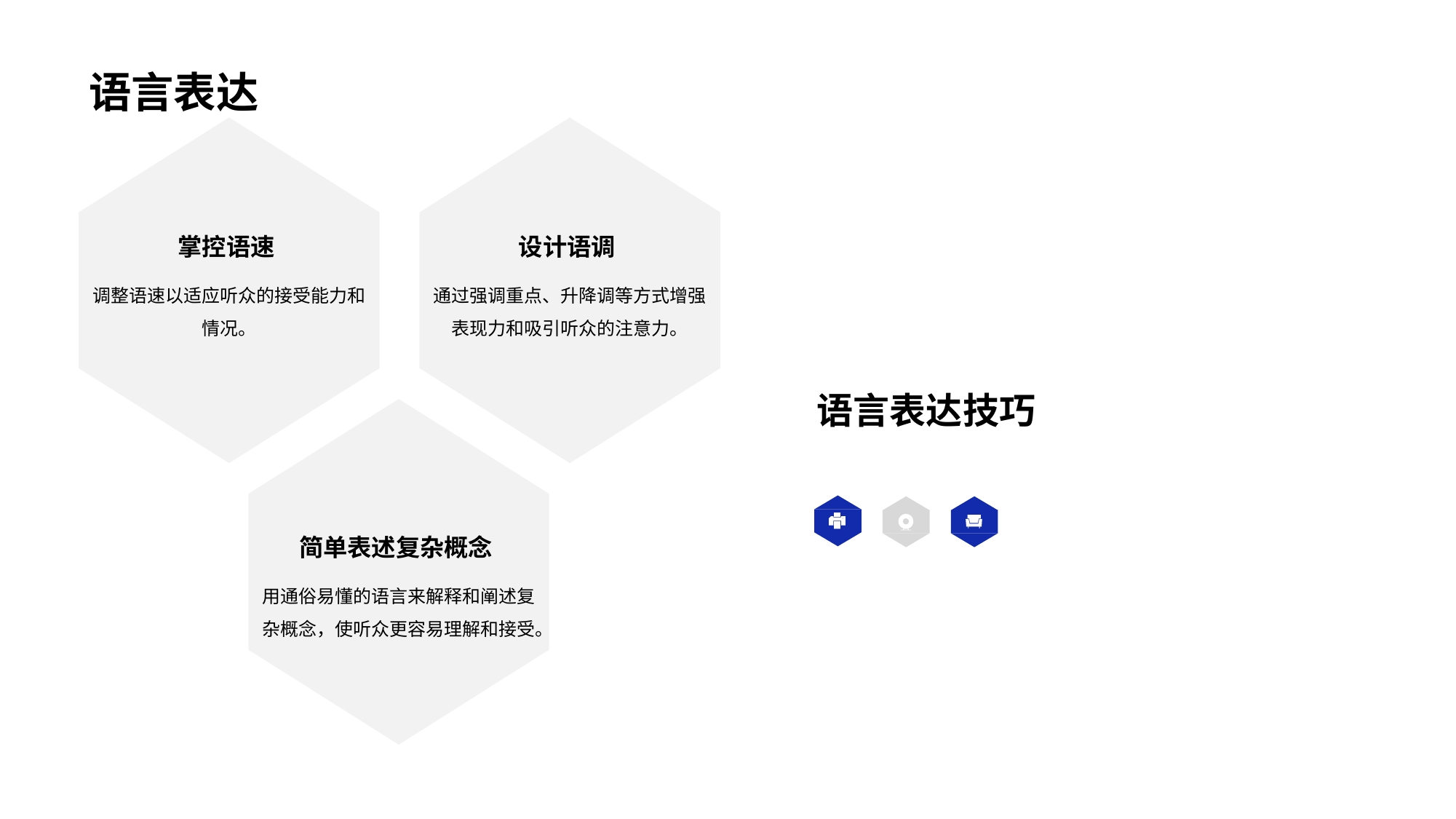

语言表达

掌控语速
设计语调
调整语速以适应听众的接受能力和情况。
通过强调重点、升降调等方式增强表现力和吸引听众的注意力。
语言表达技巧

简单表述复杂概念
用通俗易懂的语言来解释和阐述复杂概念，使听众更容易理解和接受。